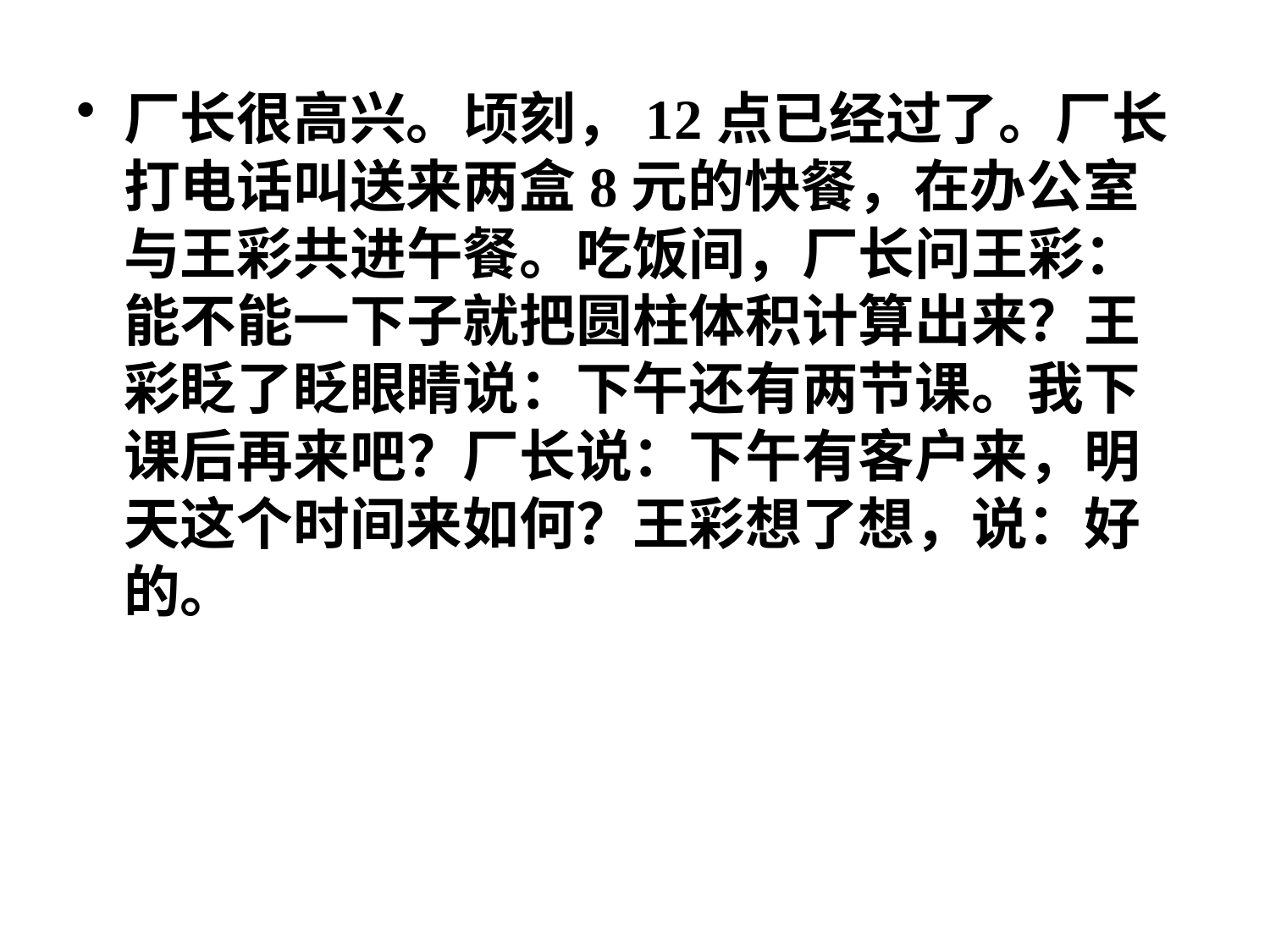

厂长很高兴。顷刻，12点已经过了。厂长打电话叫送来两盒8元的快餐，在办公室与王彩共进午餐。吃饭间，厂长问王彩：能不能一下子就把圆柱体积计算出来？王彩眨了眨眼睛说：下午还有两节课。我下课后再来吧？厂长说：下午有客户来，明天这个时间来如何？王彩想了想，说：好的。